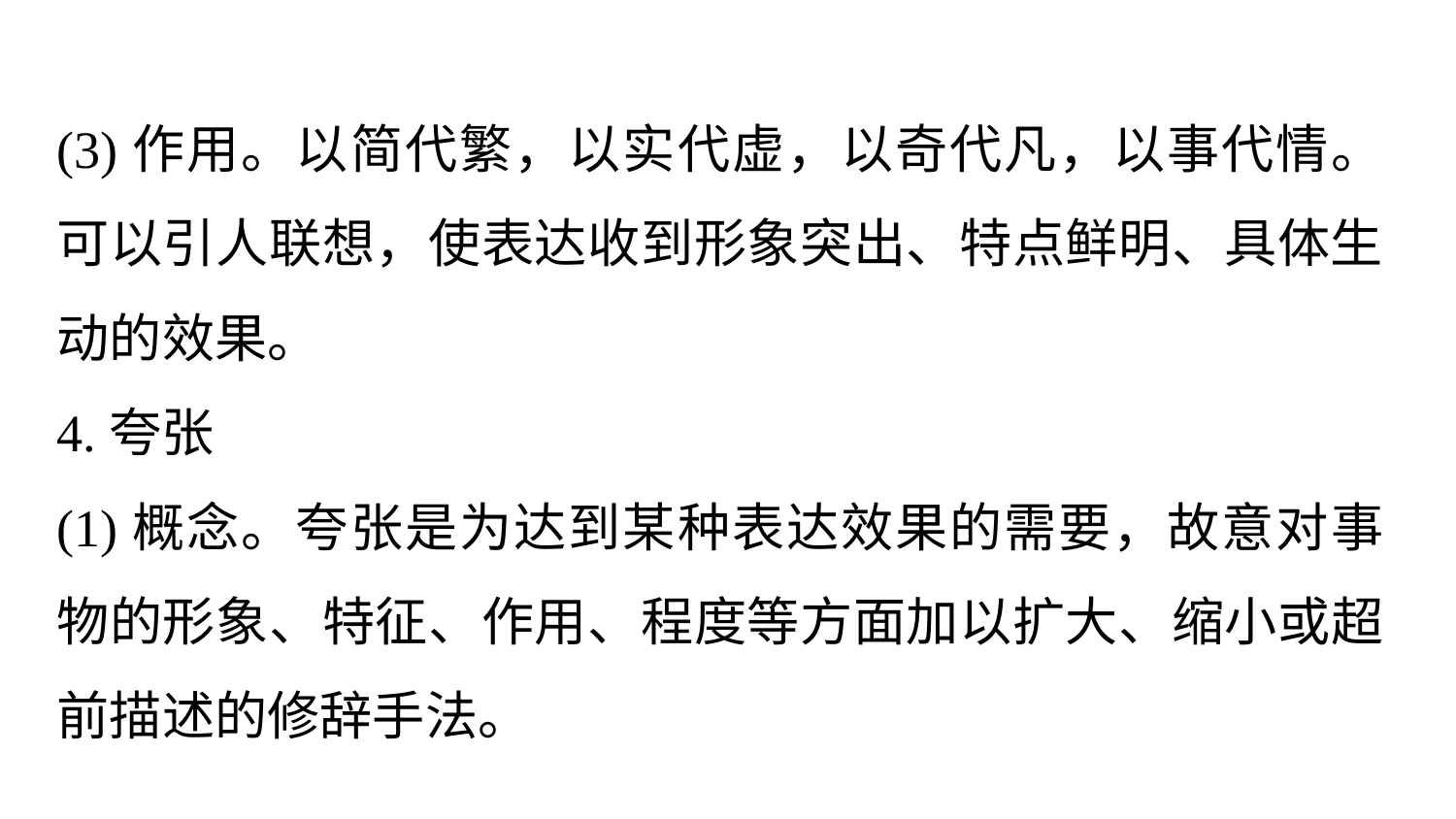

(3)作用。以简代繁，以实代虚，以奇代凡，以事代情。可以引人联想，使表达收到形象突出、特点鲜明、具体生动的效果。
4.夸张
(1)概念。夸张是为达到某种表达效果的需要，故意对事物的形象、特征、作用、程度等方面加以扩大、缩小或超前描述的修辞手法。